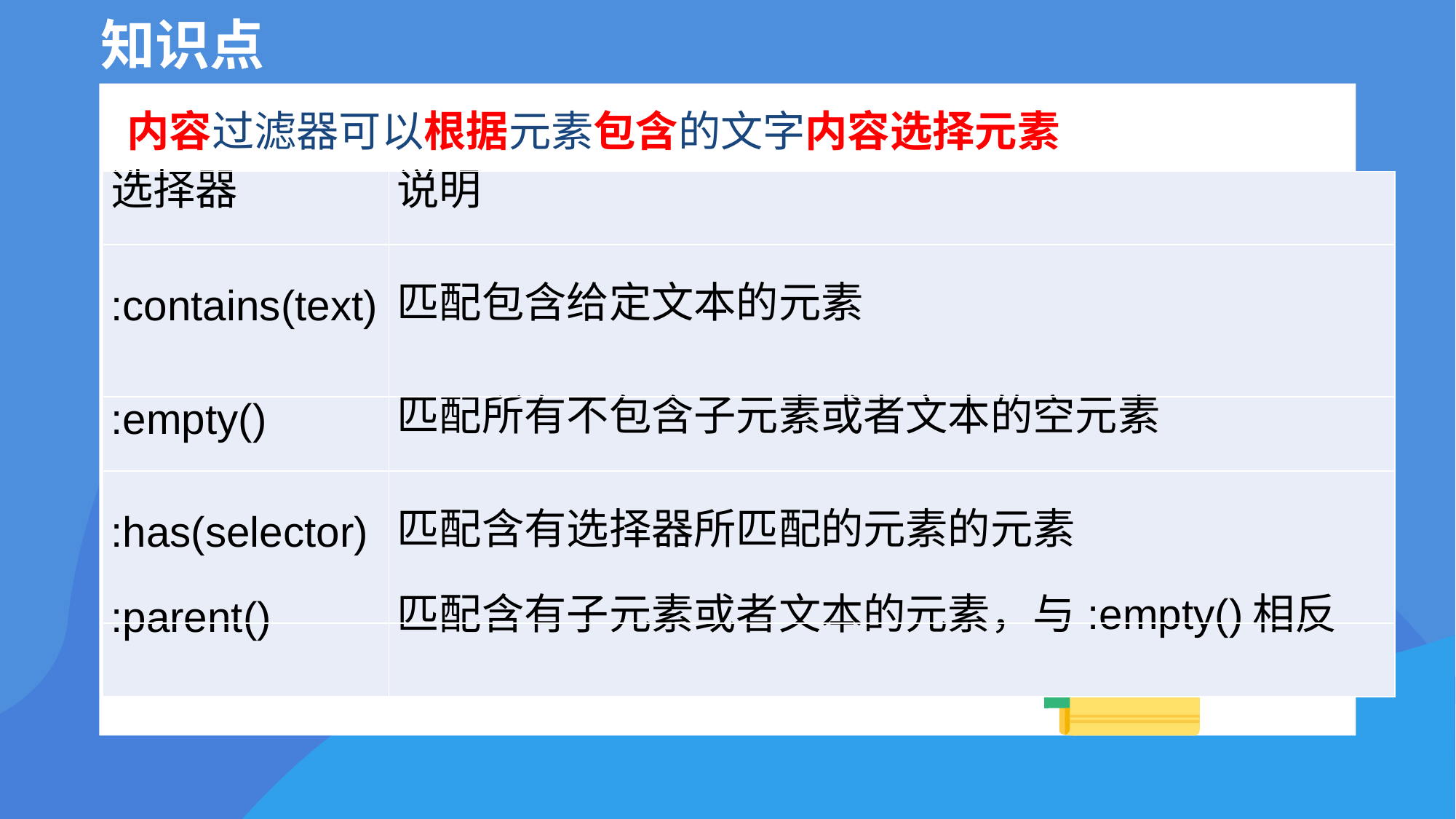

# 知识点
内容过滤器可以根据元素包含的文字内容选择元素
| 选择器 | 说明 |
| --- | --- |
| :contains(text) | 匹配包含给定文本的元素 |
| :empty() | 匹配所有不包含子元素或者文本的空元素 |
| :has(selector) | 匹配含有选择器所匹配的元素的元素 |
| :parent() | 匹配含有子元素或者文本的元素，与:empty()相反 |